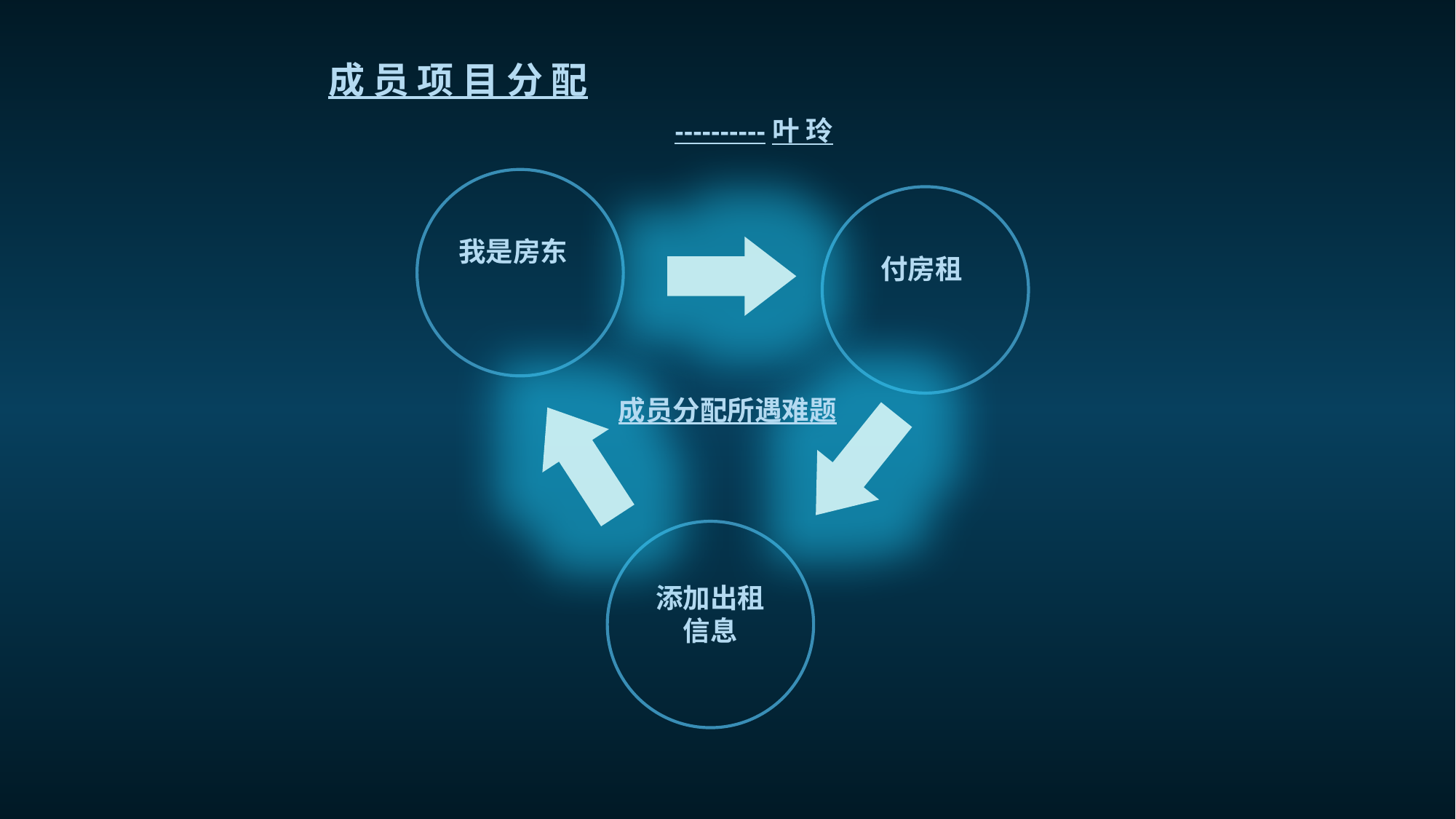

成 员 项 目 分 配
----------叶 玲

我是房东

付房租

成员分配所遇难题

添加出租
信息